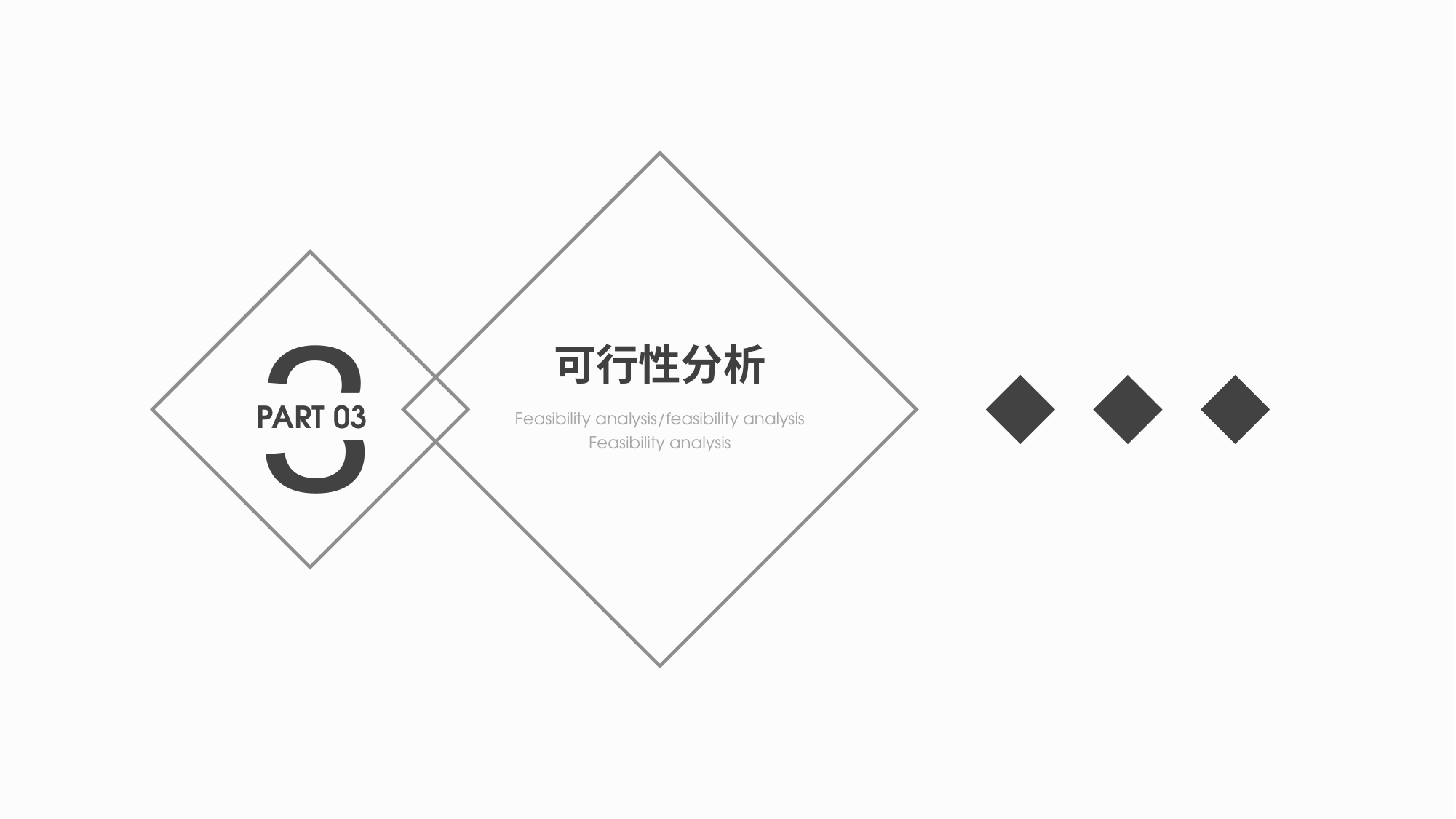

3
可行性分析

PART 03
Feasibility analysis/feasibility analysis
Feasibility analysis